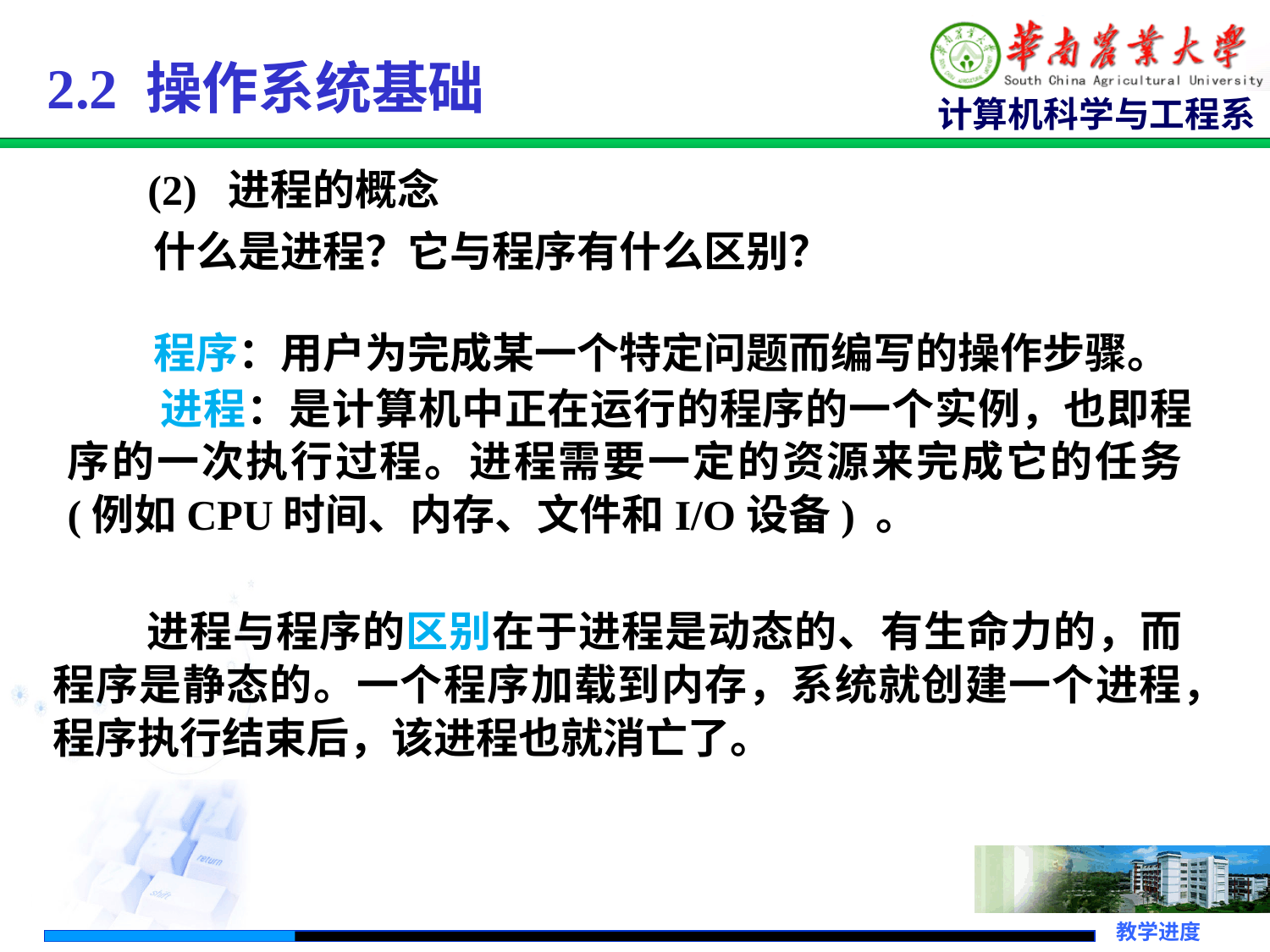

2.2 操作系统基础
(2)  进程的概念
        什么是进程？它与程序有什么区别？
        程序：用户为完成某一个特定问题而编写的操作步骤。
        进程：是计算机中正在运行的程序的一个实例，也即程序的一次执行过程。进程需要一定的资源来完成它的任务(例如CPU时间、内存、文件和I/O设备) 。
        进程与程序的区别在于进程是动态的、有生命力的，而程序是静态的。一个程序加载到内存，系统就创建一个进程，程序执行结束后，该进程也就消亡了。